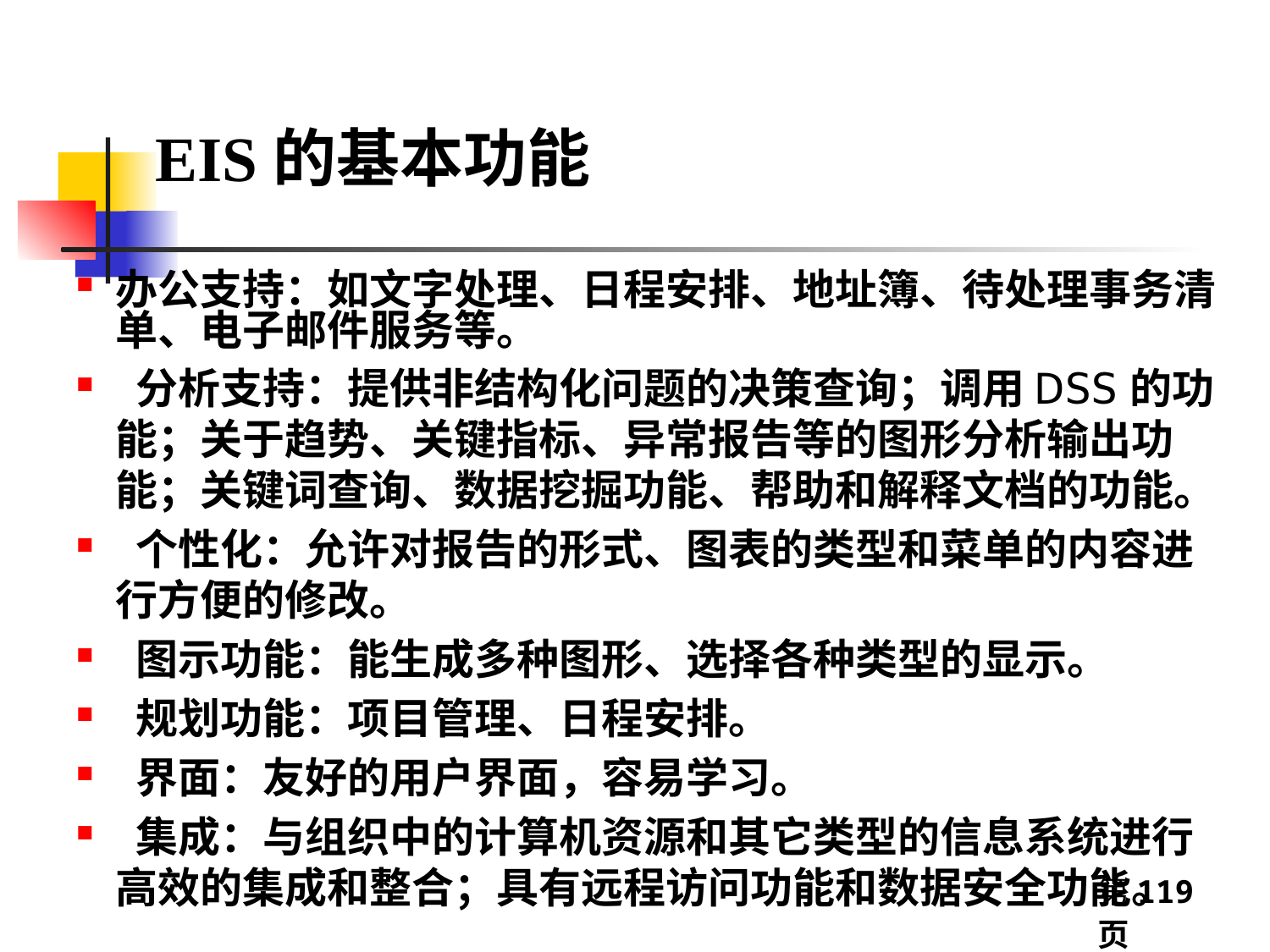

# EIS的基本功能
办公支持：如文字处理、日程安排、地址簿、待处理事务清单、电子邮件服务等。
 分析支持：提供非结构化问题的决策查询；调用DSS的功能；关于趋势、关键指标、异常报告等的图形分析输出功能；关键词查询、数据挖掘功能、帮助和解释文档的功能。
 个性化：允许对报告的形式、图表的类型和菜单的内容进行方便的修改。
 图示功能：能生成多种图形、选择各种类型的显示。
 规划功能：项目管理、日程安排。
 界面：友好的用户界面，容易学习。
 集成：与组织中的计算机资源和其它类型的信息系统进行高效的集成和整合；具有远程访问功能和数据安全功能。